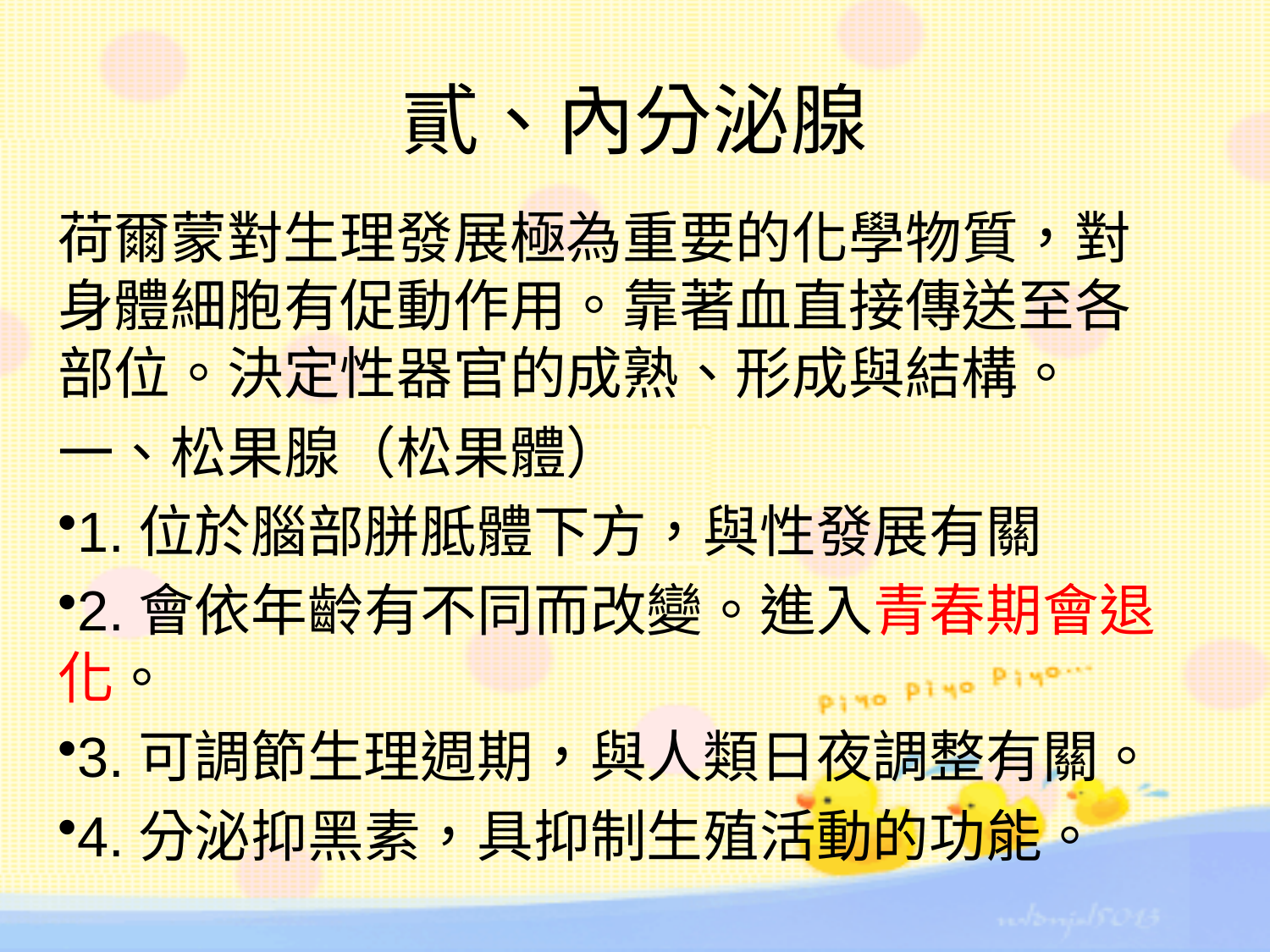

# 貳、內分泌腺
荷爾蒙對生理發展極為重要的化學物質，對身體細胞有促動作用。靠著血直接傳送至各部位。決定性器官的成熟、形成與結構。
一、松果腺（松果體）
1.位於腦部胼胝體下方，與性發展有關
2.會依年齡有不同而改變。進入青春期會退化。
3.可調節生理週期，與人類日夜調整有關。
4.分泌抑黑素，具抑制生殖活動的功能。